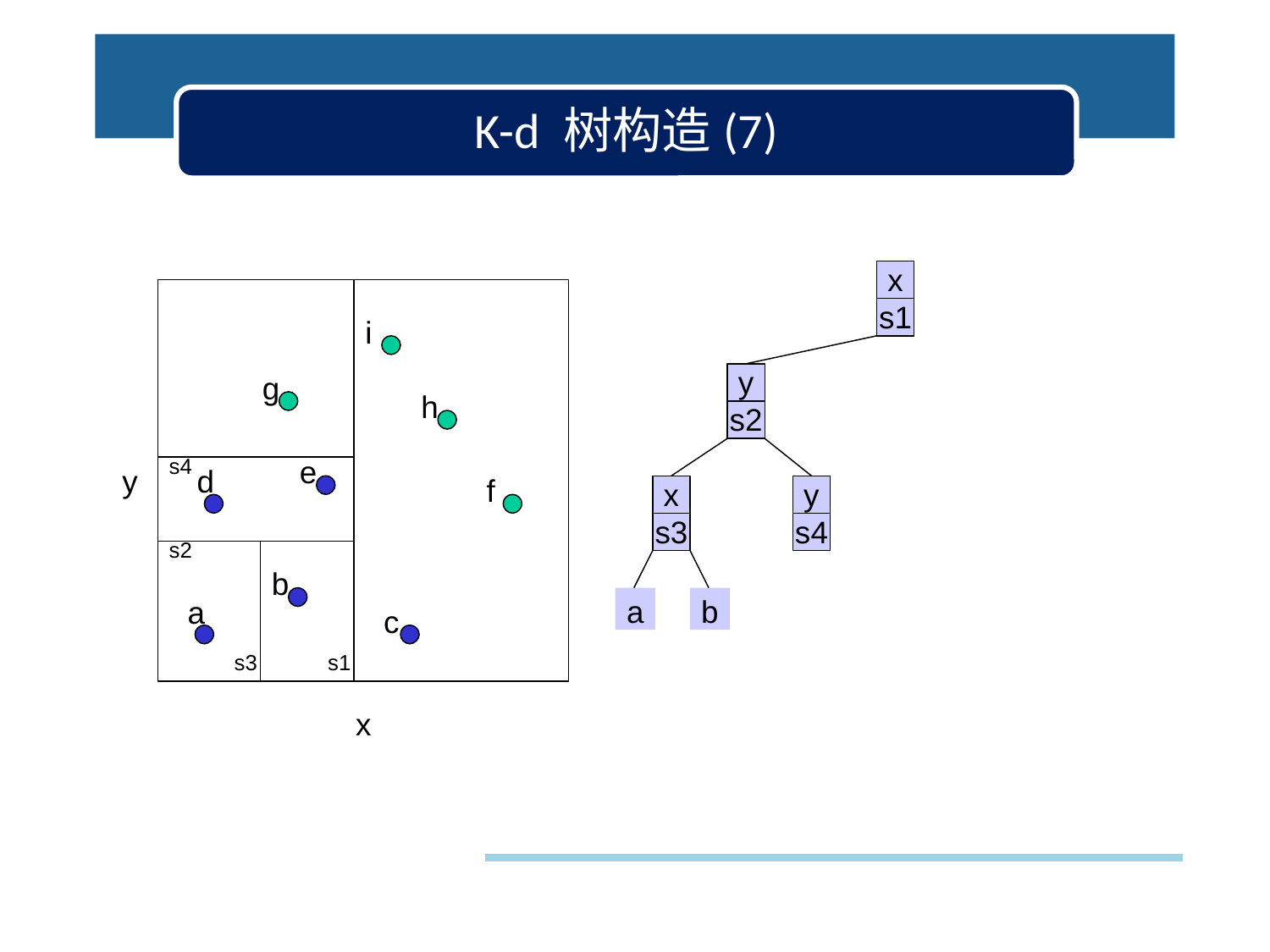

# K-d 树构造(7)
x

s1

i

y

g
h

s2

s4
e

y
d
f
x
y

s3
s4

s2

b

a
b
a
c

s3
s1
x